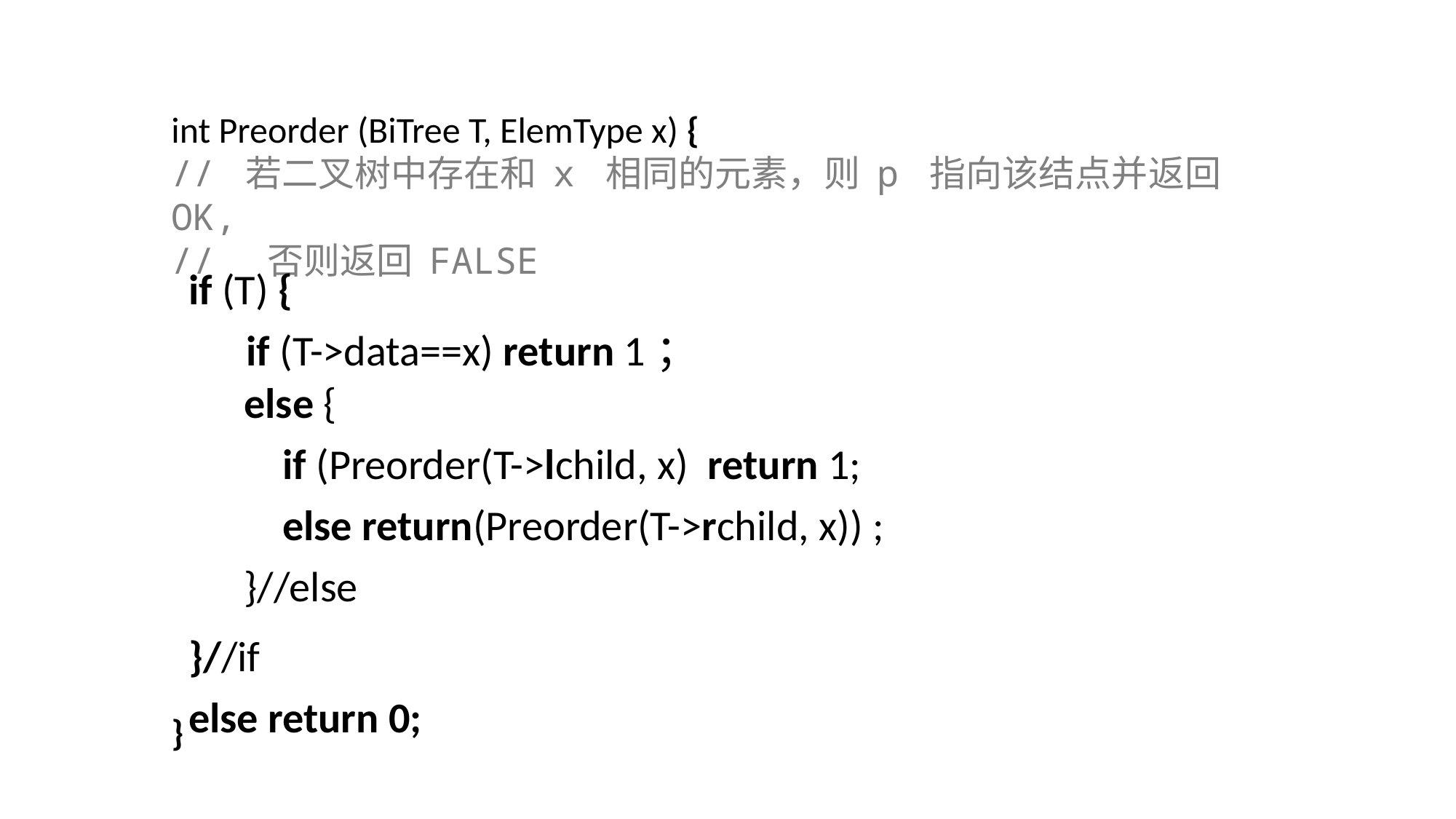

int Preorder (BiTree T, ElemType x) {
// 若二叉树中存在和 x 相同的元素，则 p 指向该结点并返回 OK,
//  否则返回 FALSE

}
if (T) {
      if (T->data==x) return 1；

}//if
else return 0;
else {
    if (Preorder(T->lchild, x)  return 1;
    else return(Preorder(T->rchild, x)) ;
}//else